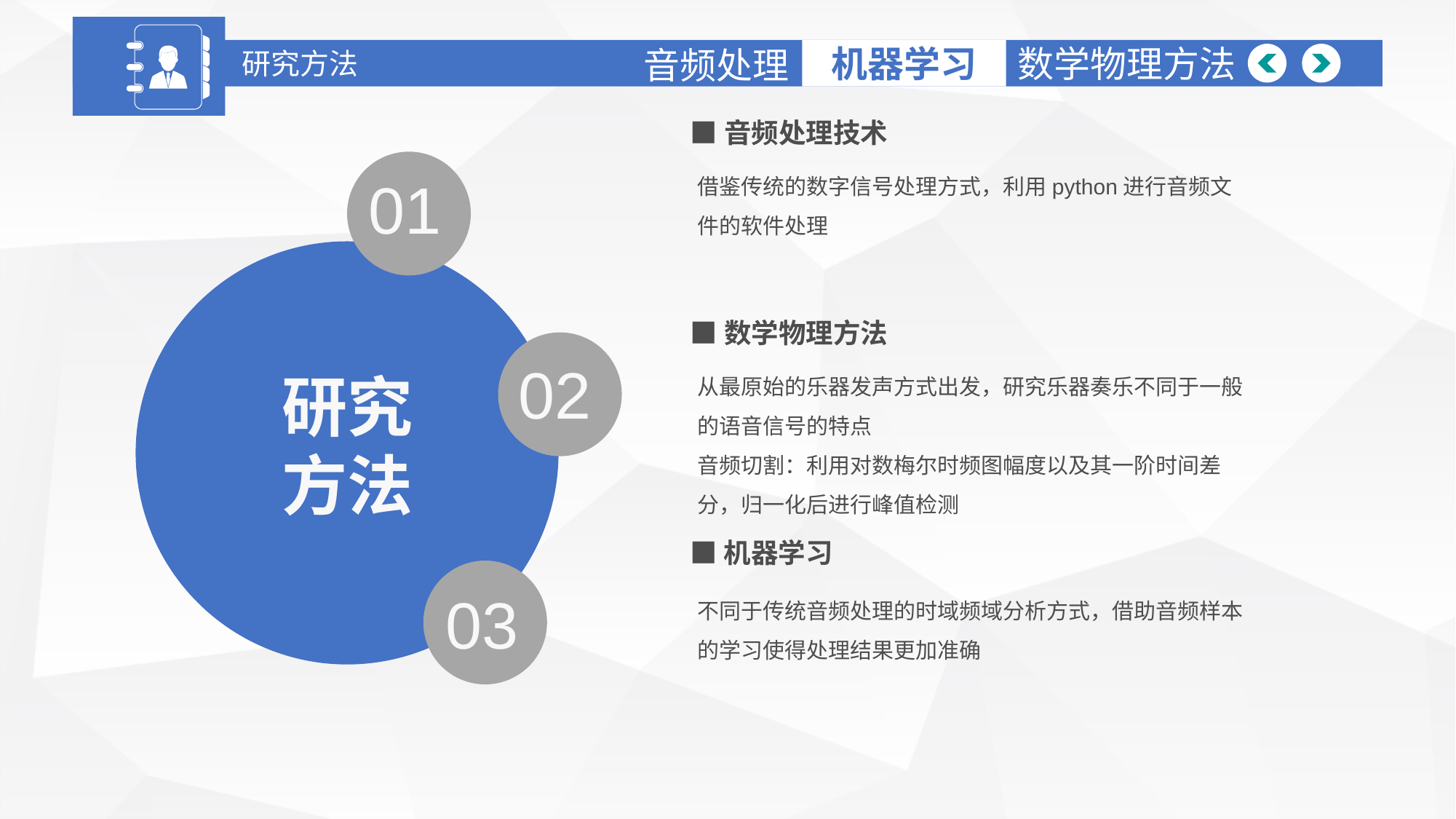

研究方法

机器学习

数学物理方法
音频处理

■音频处理技术

01
借鉴传统的数字信号处理方式，利用python进行音频文件的软件处理

■数学物理方法

02
从最原始的乐器发声方式出发，研究乐器奏乐不同于一般的语音信号的特点
音频切割：利用对数梅尔时频图幅度以及其一阶时间差分，归一化后进行峰值检测
研究方法
■机器学习

03
不同于传统音频处理的时域频域分析方式，借助音频样本的学习使得处理结果更加准确